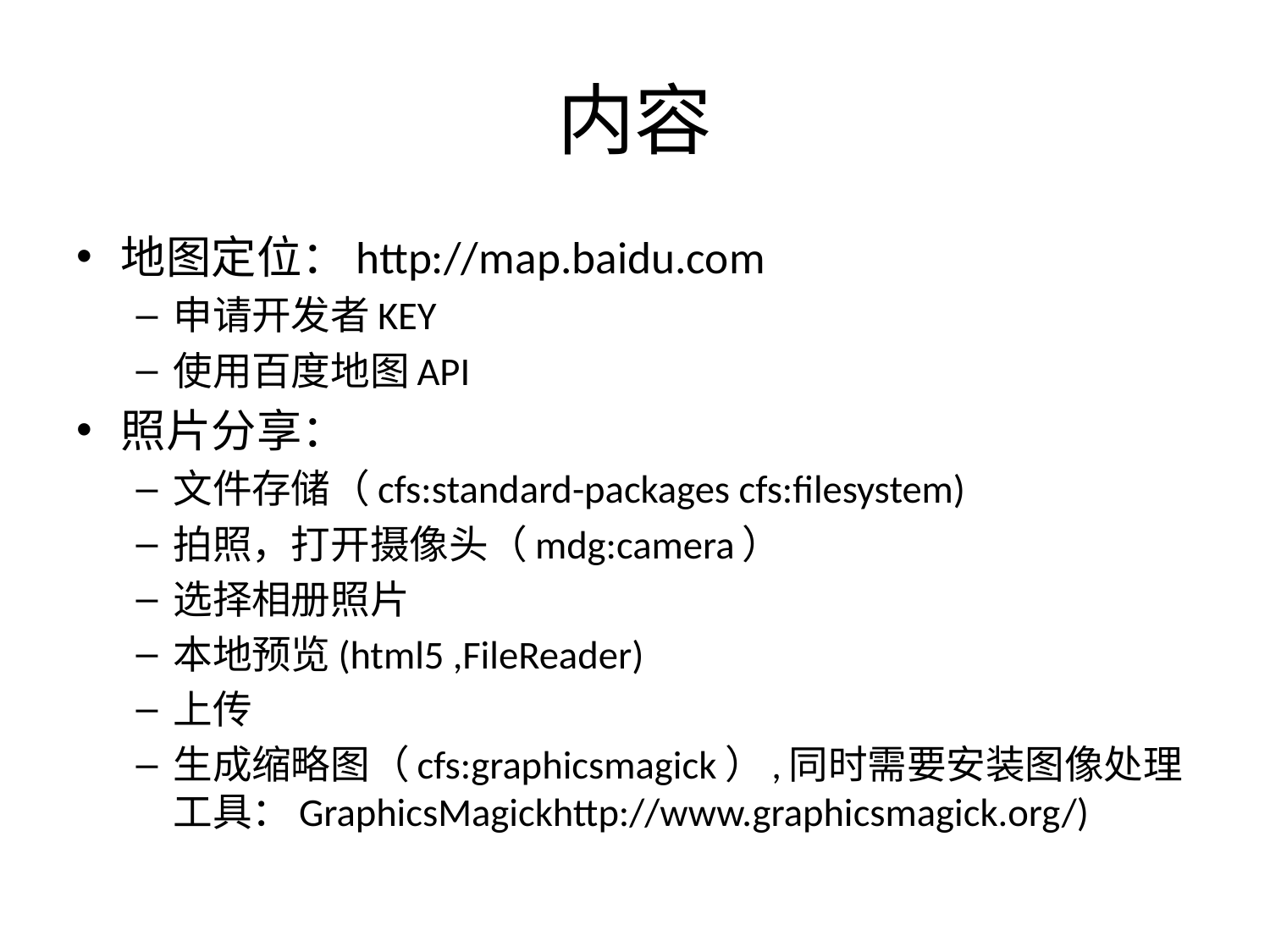

# 内容
地图定位：http://map.baidu.com
申请开发者KEY
使用百度地图API
照片分享：
文件存储（cfs:standard-packages cfs:filesystem)
拍照，打开摄像头（mdg:camera）
选择相册照片
本地预览(html5 ,FileReader)
上传
生成缩略图（cfs:graphicsmagick）,同时需要安装图像处理工具：GraphicsMagickhttp://www.graphicsmagick.org/)